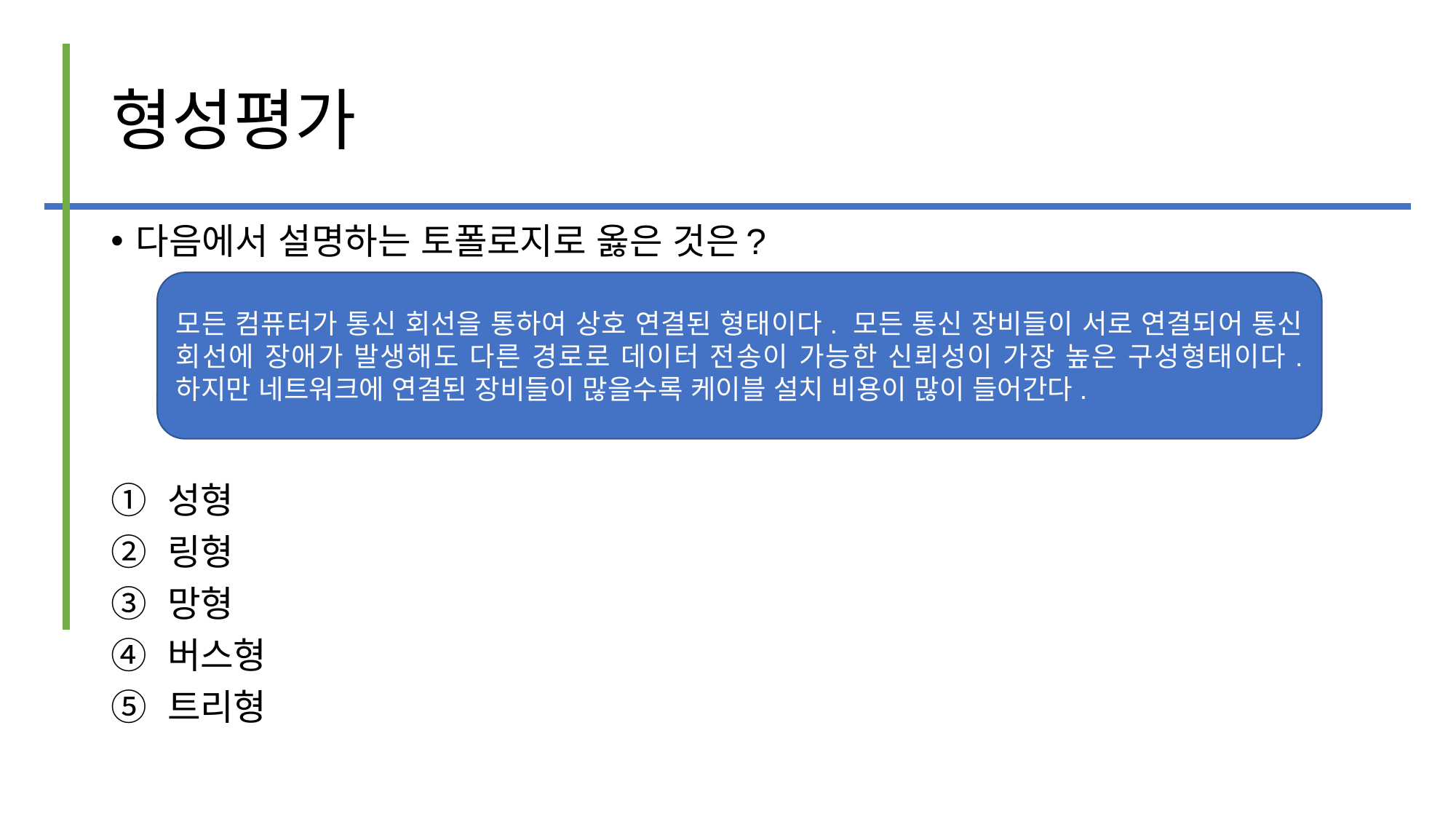

# 형성평가
다음에서 설명하는 토폴로지로 옳은 것은?

성형
링형
망형
버스형
트리형
모든 컴퓨터가 통신 회선을 통하여 상호 연결된 형태이다. 모든 통신 장비들이 서로 연결되어 통신 회선에 장애가 발생해도 다른 경로로 데이터 전송이 가능한 신뢰성이 가장 높은 구성형태이다. 하지만 네트워크에 연결된 장비들이 많을수록 케이블 설치 비용이 많이 들어간다.